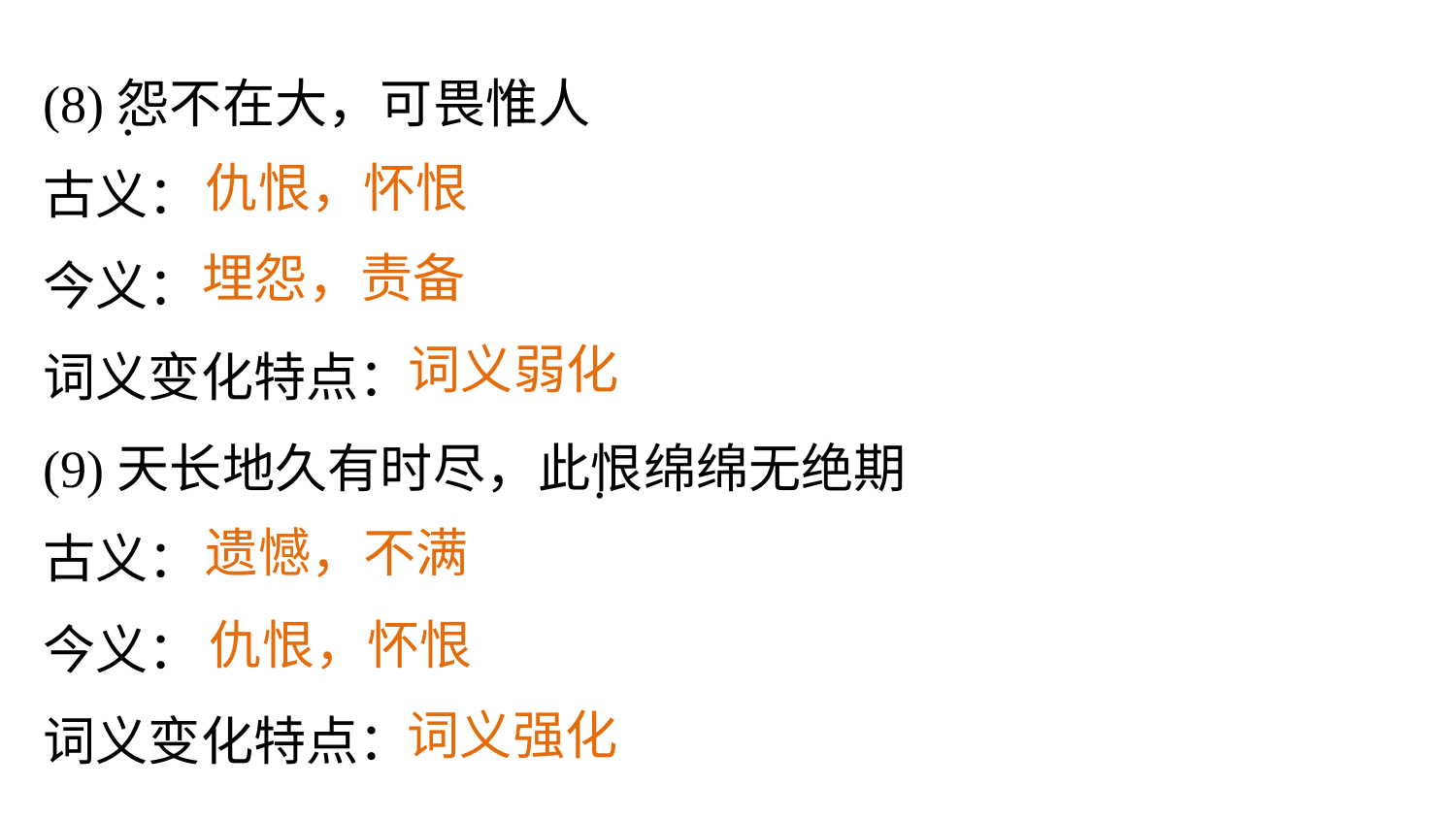

(8)怨不在大，可畏惟人
古义：
今义：
词义变化特点：
(9)天长地久有时尽，此恨绵绵无绝期
古义：
今义：
词义变化特点：
.
仇恨，怀恨
埋怨，责备
词义弱化
.
遗憾，不满
仇恨，怀恨
词义强化